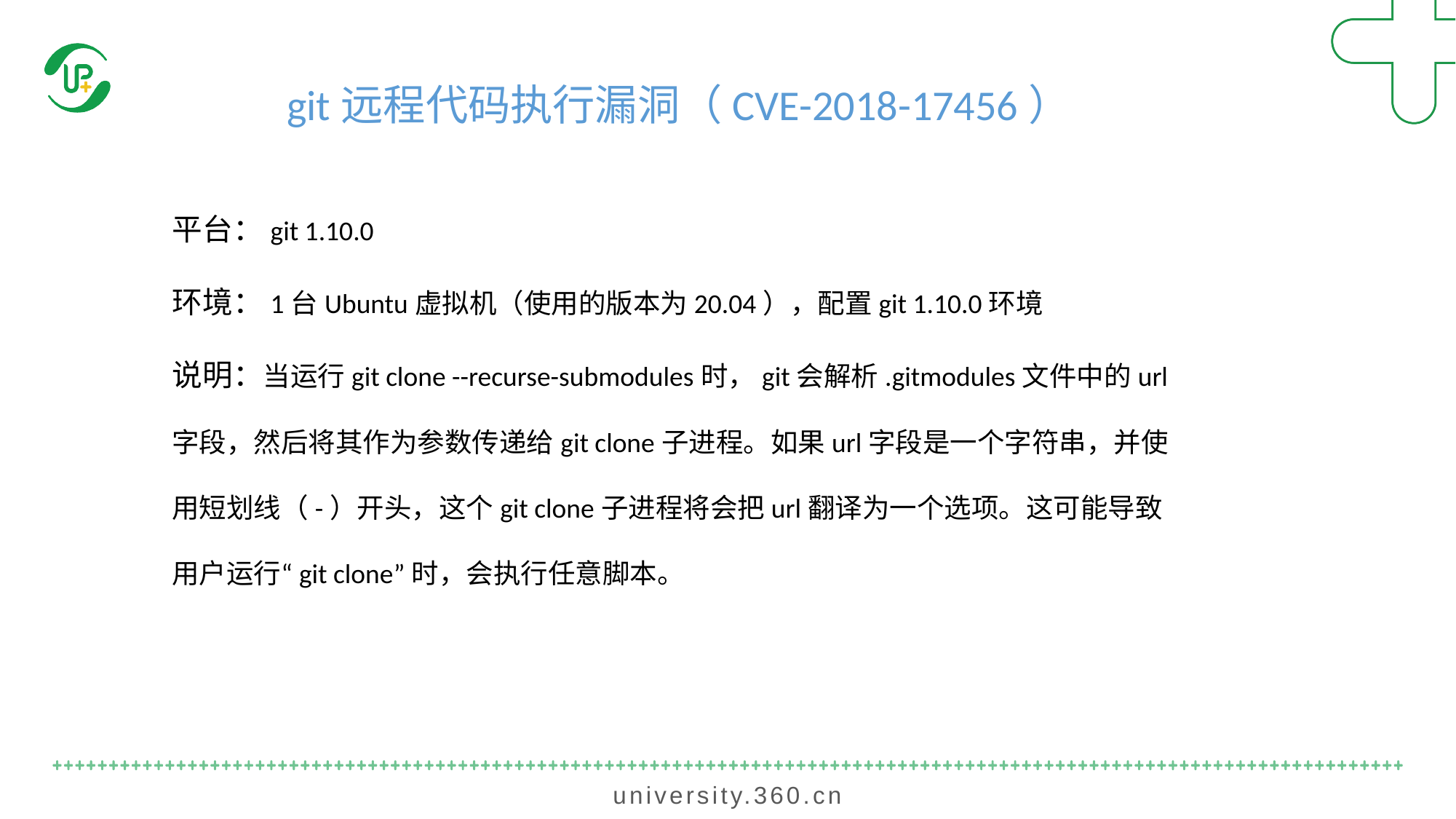

git远程代码执行漏洞（CVE-2018-17456）
平台：git 1.10.0
环境：1台Ubuntu虚拟机（使用的版本为20.04），配置git 1.10.0环境
说明：当运行git clone --recurse-submodules时，git会解析.gitmodules文件中的url字段，然后将其作为参数传递给git clone子进程。如果url字段是一个字符串，并使用短划线（-）开头，这个git clone子进程将会把url翻译为一个选项。这可能导致用户运行“git clone”时，会执行任意脚本。